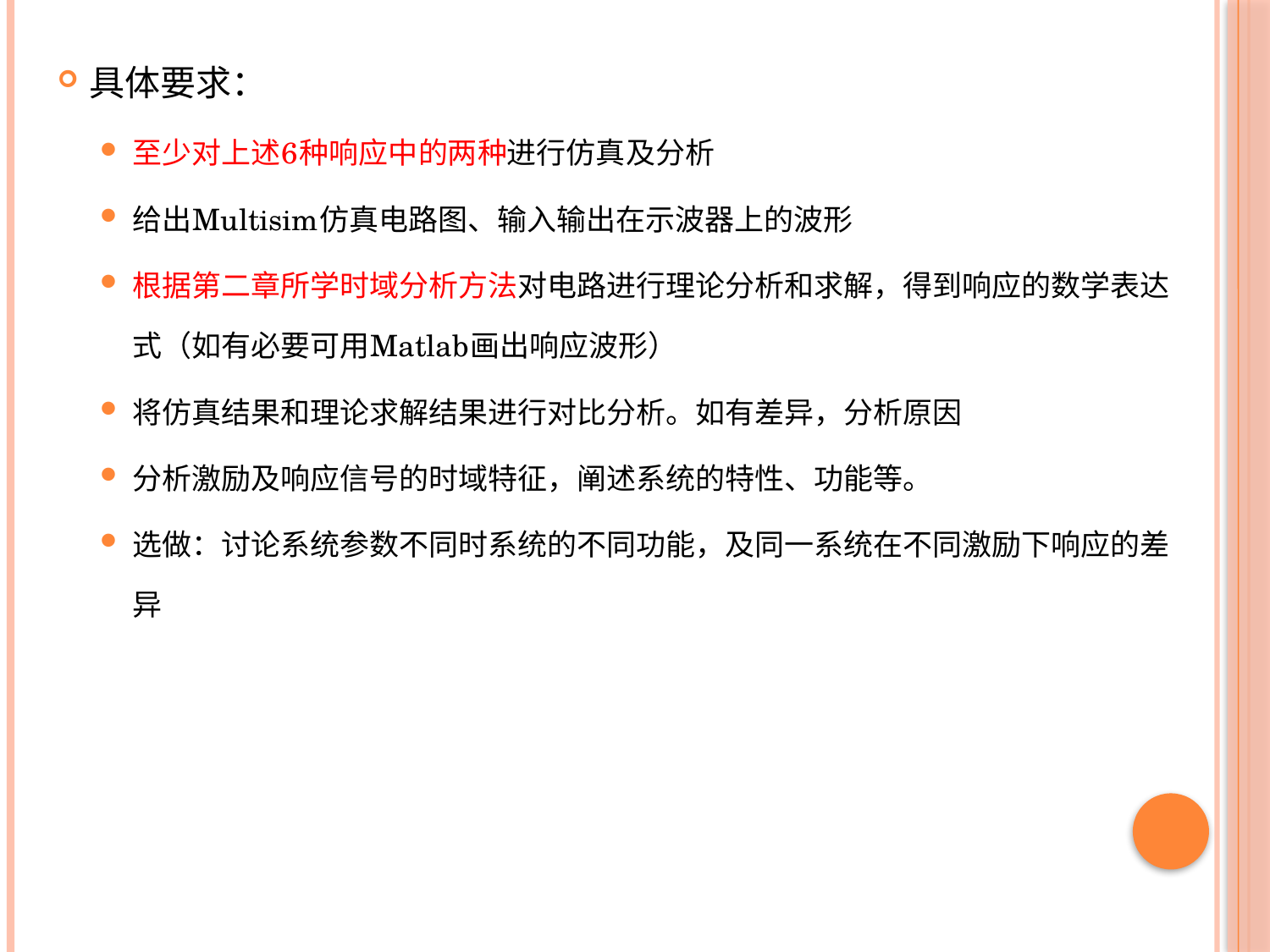

具体要求：
至少对上述6种响应中的两种进行仿真及分析
给出Multisim仿真电路图、输入输出在示波器上的波形
根据第二章所学时域分析方法对电路进行理论分析和求解，得到响应的数学表达式（如有必要可用Matlab画出响应波形）
将仿真结果和理论求解结果进行对比分析。如有差异，分析原因
分析激励及响应信号的时域特征，阐述系统的特性、功能等。
选做：讨论系统参数不同时系统的不同功能，及同一系统在不同激励下响应的差异